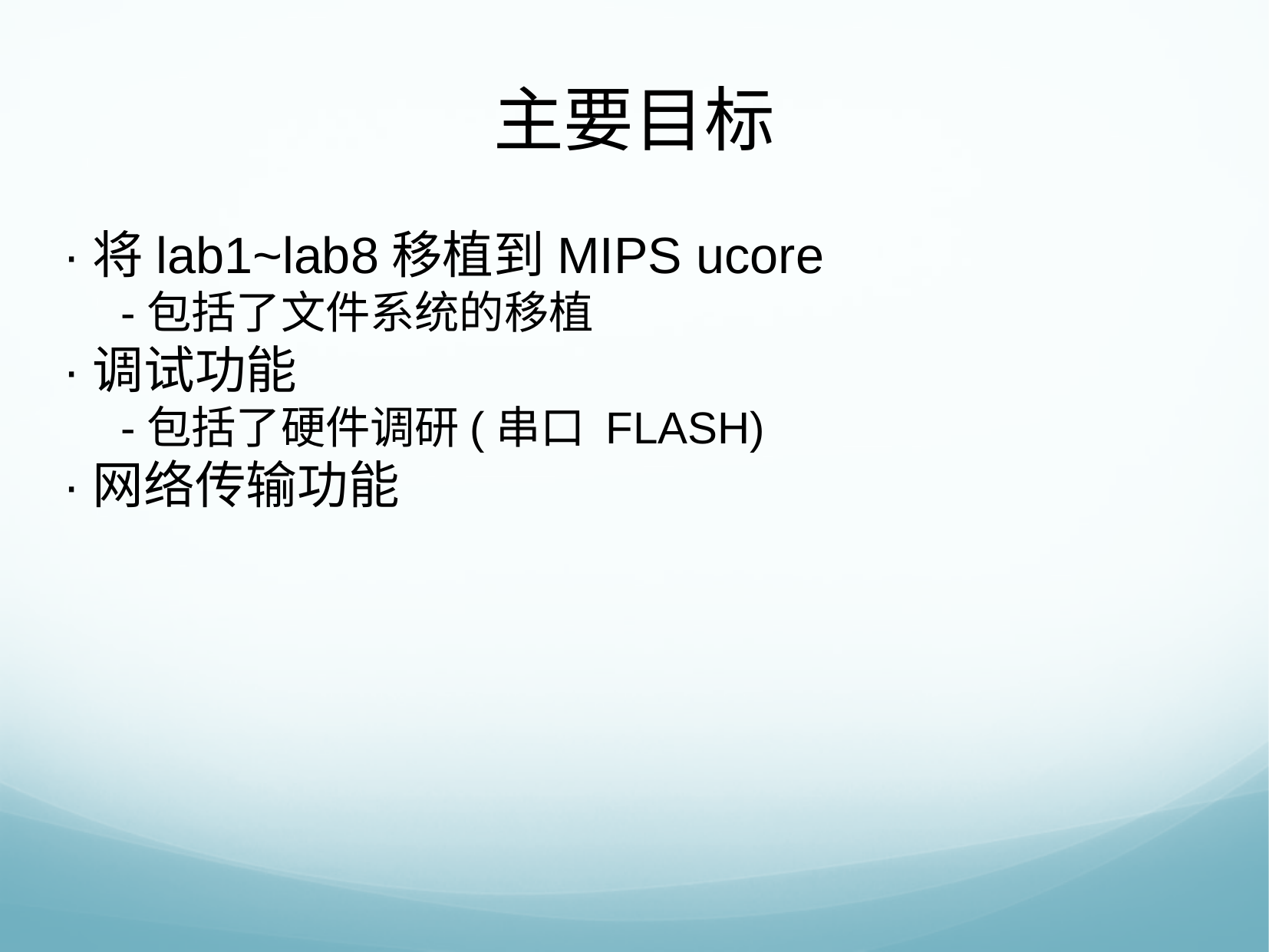

主要目标
·将lab1~lab8移植到MIPS ucore
-包括了文件系统的移植
·调试功能
-包括了硬件调研(串口 FLASH)
·网络传输功能